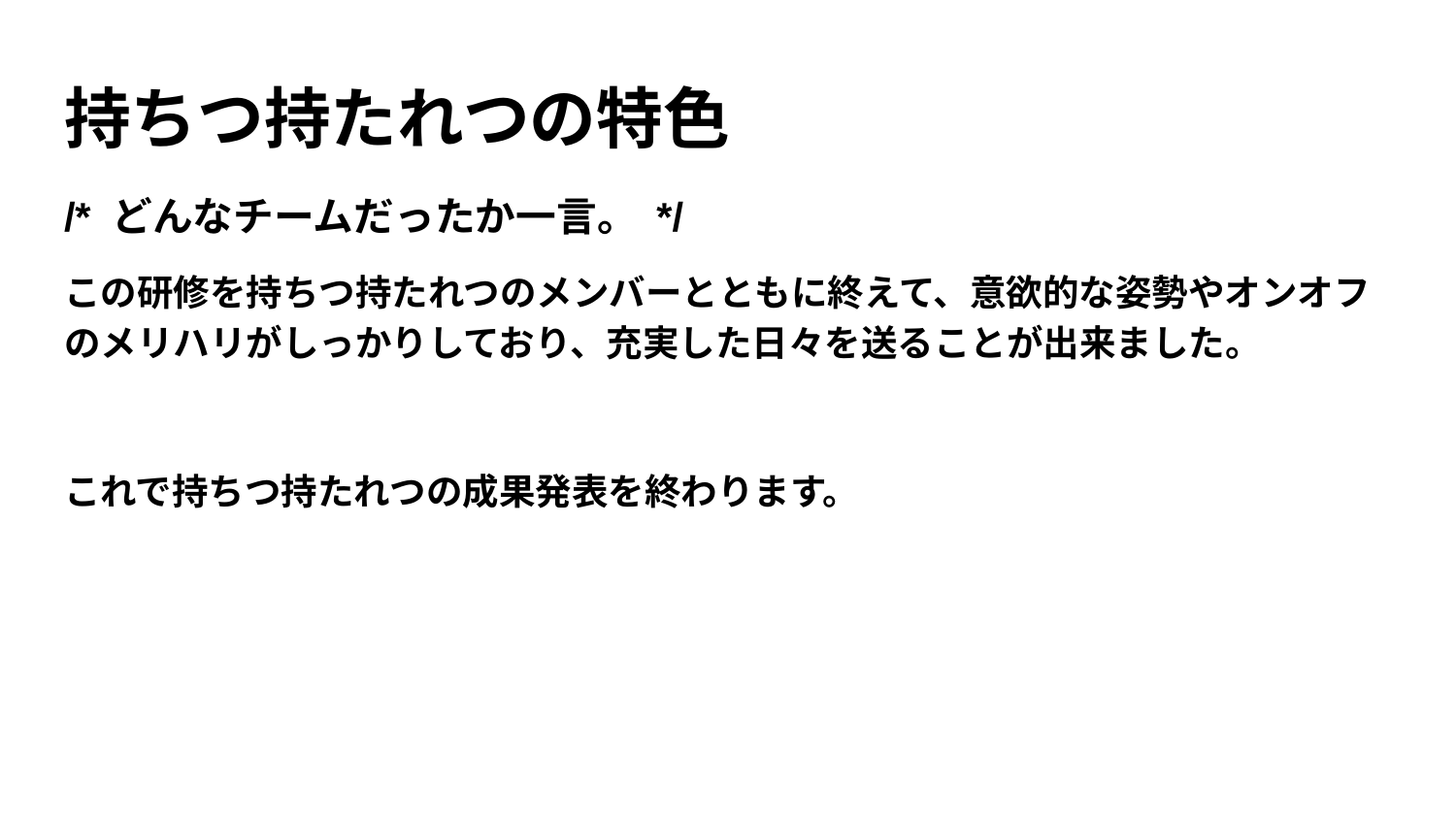

# 持ちつ持たれつの特色
/* どんなチームだったか一言。 */
この研修を持ちつ持たれつのメンバーとともに終えて、意欲的な姿勢やオンオフのメリハリがしっかりしており、充実した日々を送ることが出来ました。

これで持ちつ持たれつの成果発表を終わります。